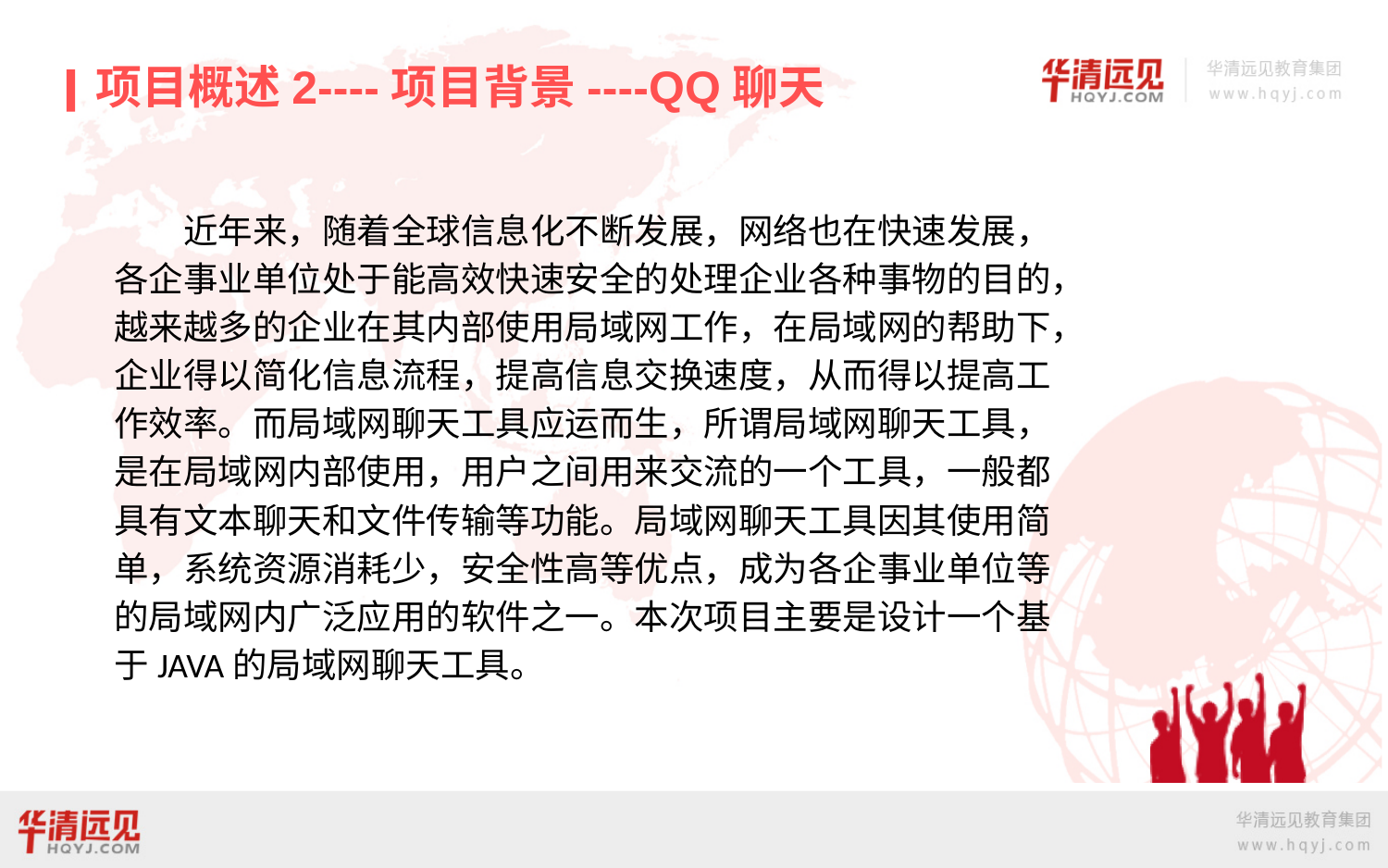

项目概述2----项目背景----QQ聊天

近年来，随着全球信息化不断发展，网络也在快速发展，各企事业单位处于能高效快速安全的处理企业各种事物的目的，越来越多的企业在其内部使用局域网工作，在局域网的帮助下，企业得以简化信息流程，提高信息交换速度，从而得以提高工作效率。而局域网聊天工具应运而生，所谓局域网聊天工具，是在局域网内部使用，用户之间用来交流的一个工具，一般都具有文本聊天和文件传输等功能。局域网聊天工具因其使用简单，系统资源消耗少，安全性高等优点，成为各企事业单位等的局域网内广泛应用的软件之一。本次项目主要是设计一个基于JAVA的局域网聊天工具。